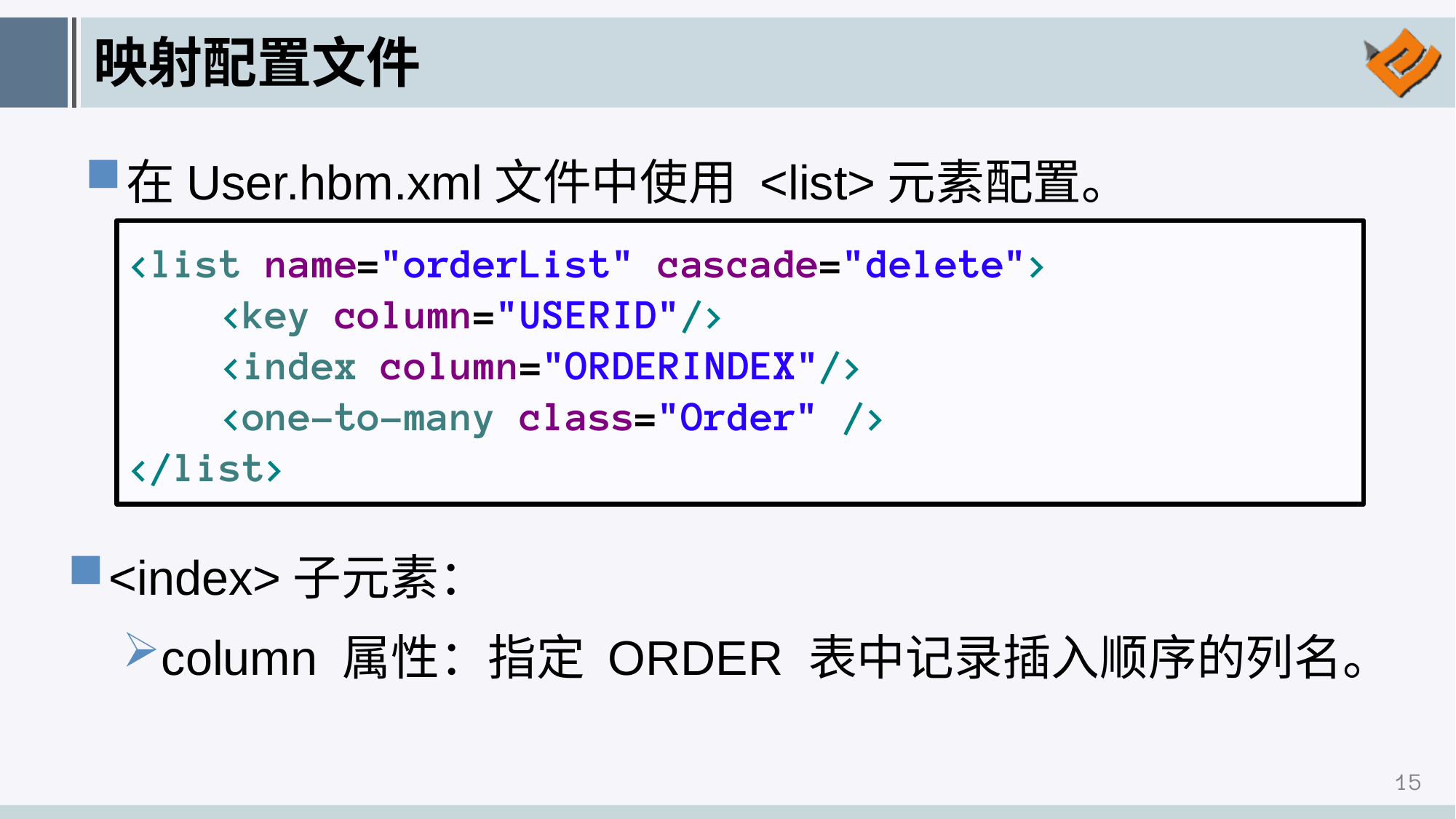

# 映射配置文件
在User.hbm.xml文件中使用 <list>元素配置。
<list name="orderList" cascade="delete">
    <key column="USERID"/>
    <index column="ORDERINDEX"/>
    <one-to-many class="Order" />
</list>
<index>子元素：
column 属性：指定 ORDER 表中记录插入顺序的列名。